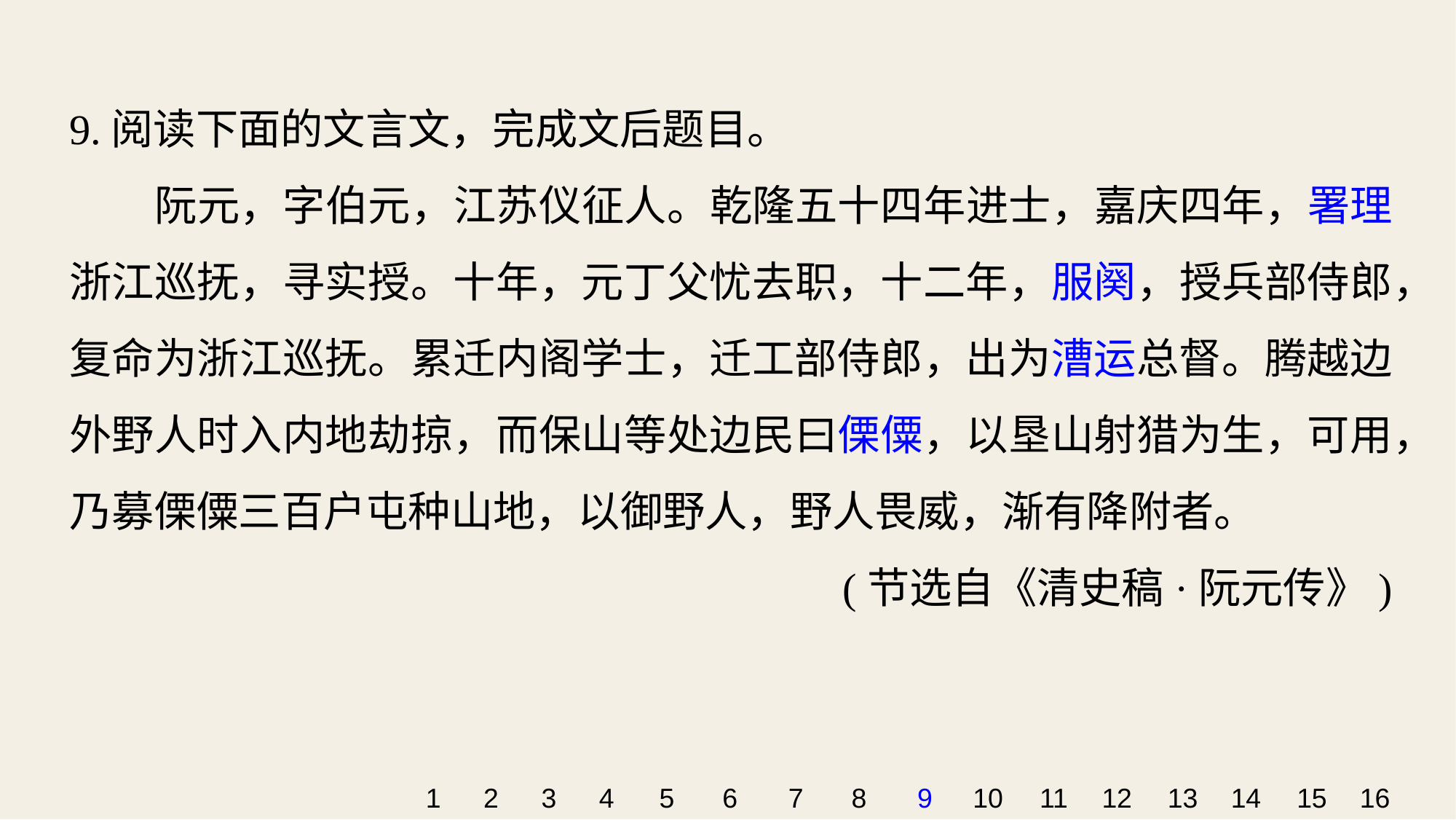

9.阅读下面的文言文，完成文后题目。
阮元，字伯元，江苏仪征人。乾隆五十四年进士，嘉庆四年，署理浙江巡抚，寻实授。十年，元丁父忧去职，十二年，服阕，授兵部侍郎，复命为浙江巡抚。累迁内阁学士，迁工部侍郎，出为漕运总督。腾越边外野人时入内地劫掠，而保山等处边民曰傈僳，以垦山射猎为生，可用，乃募傈僳三百户屯种山地，以御野人，野人畏威，渐有降附者。
(节选自《清史稿·阮元传》)
1
2
3
4
5
6
7
8
9
10
11
12
13
14
15
16